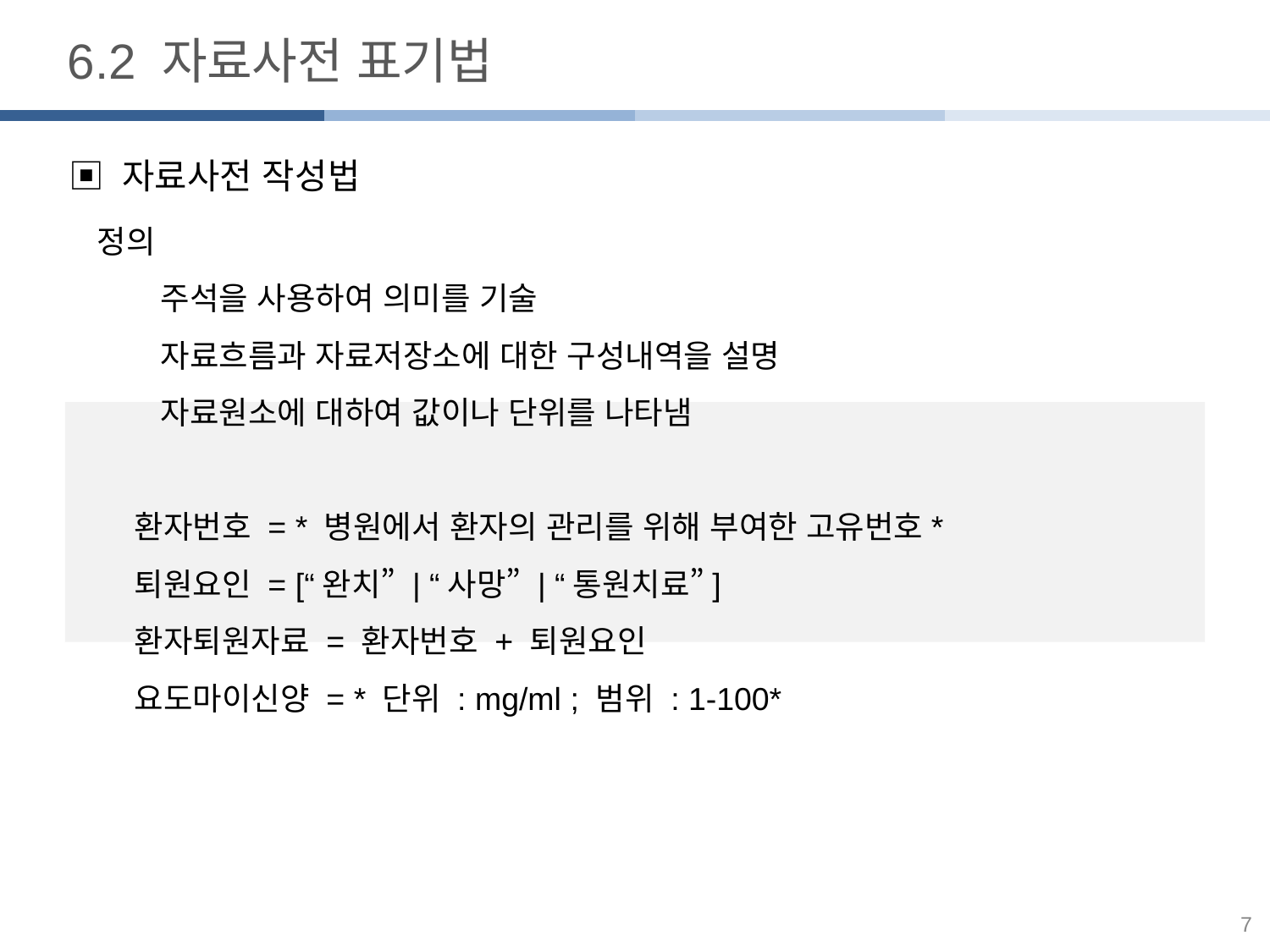

6.2 자료사전 표기법
▣ 자료사전 작성법

정의
주석을 사용하여 의미를 기술
자료흐름과 자료저장소에 대한 구성내역을 설명
자료원소에 대하여 값이나 단위를 나타냄

환자번호 = * 병원에서 환자의 관리를 위해 부여한 고유번호*
퇴원요인 = [“완치” | “사망” | “통원치료”]
환자퇴원자료 = 환자번호 + 퇴원요인
요도마이신양 = * 단위 : mg/ml ; 범위 : 1-100*

7